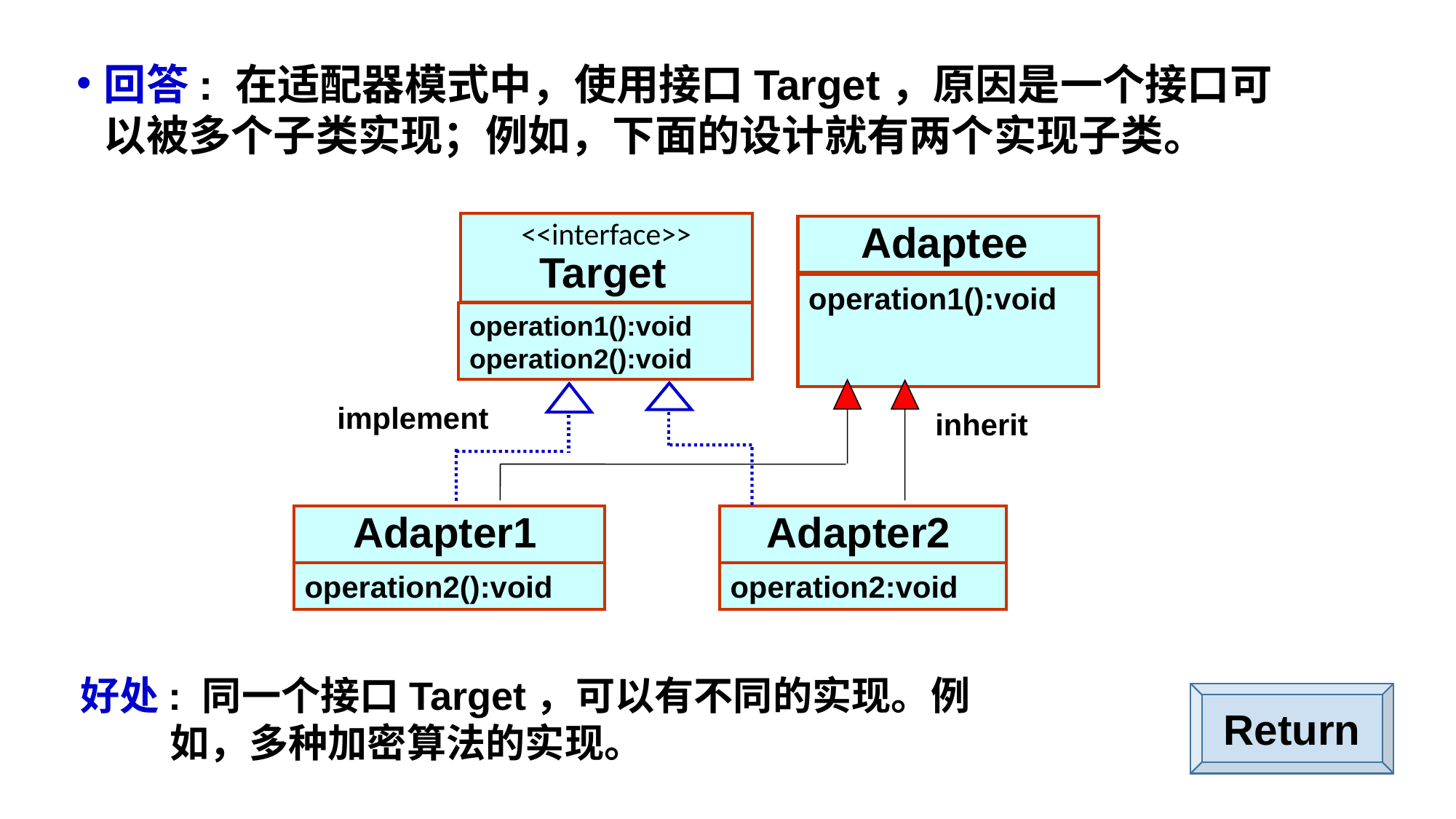

回答: 在适配器模式中，使用接口Target，原因是一个接口可以被多个子类实现；例如，下面的设计就有两个实现子类。
<<interface>>
Target
Adaptee
operation1():void

operation1():void
operation2():void

implement
inherit

Adapter1
Adapter2
operation2():void
operation2:void
好处: 同一个接口Target，可以有不同的实现。例
         如，多种加密算法的实现。
Return